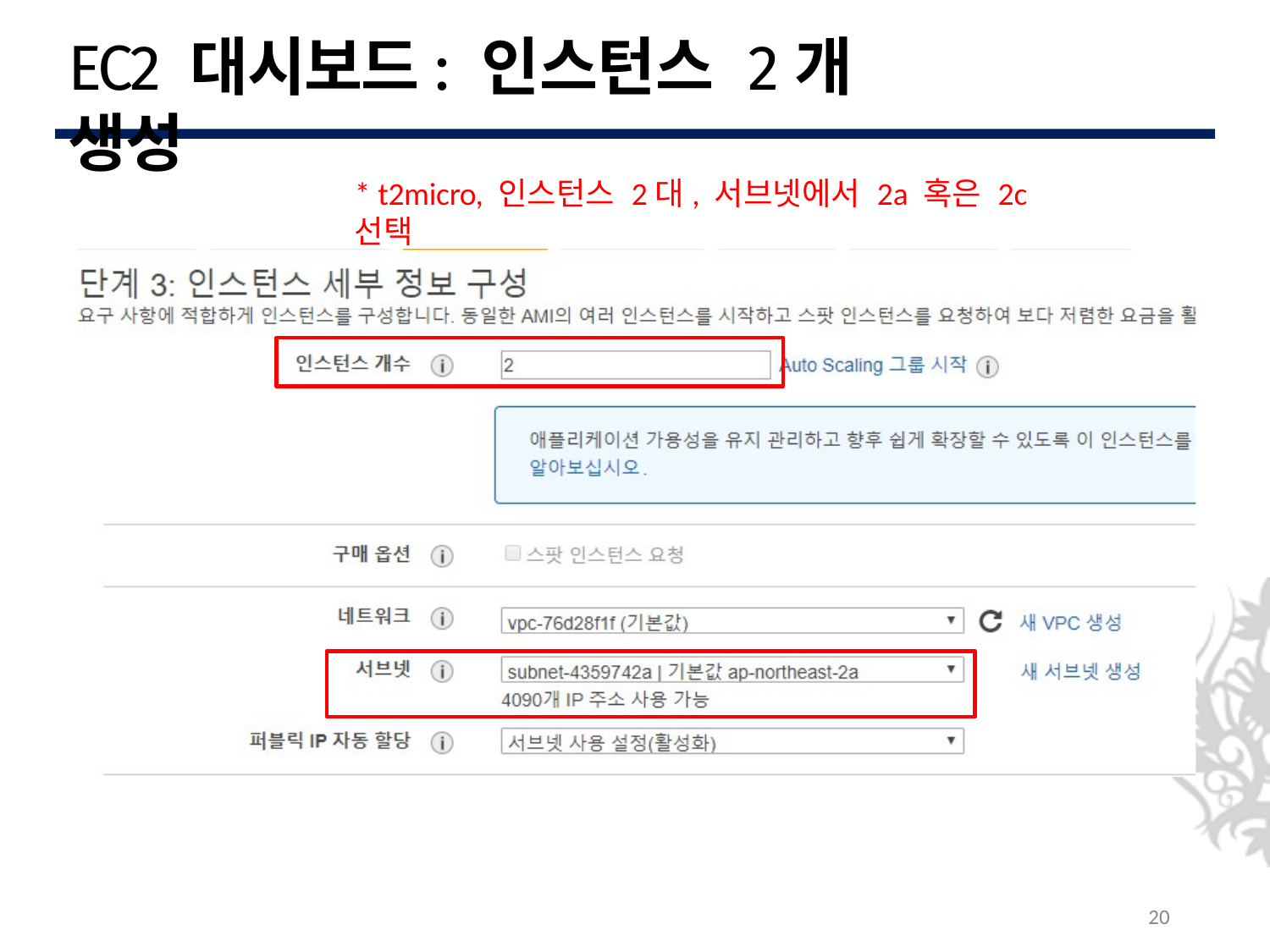

EC2 대시보드: 인스턴스 2개 생성
* t2micro, 인스턴스 2대, 서브넷에서 2a 혹은 2c 선택

20